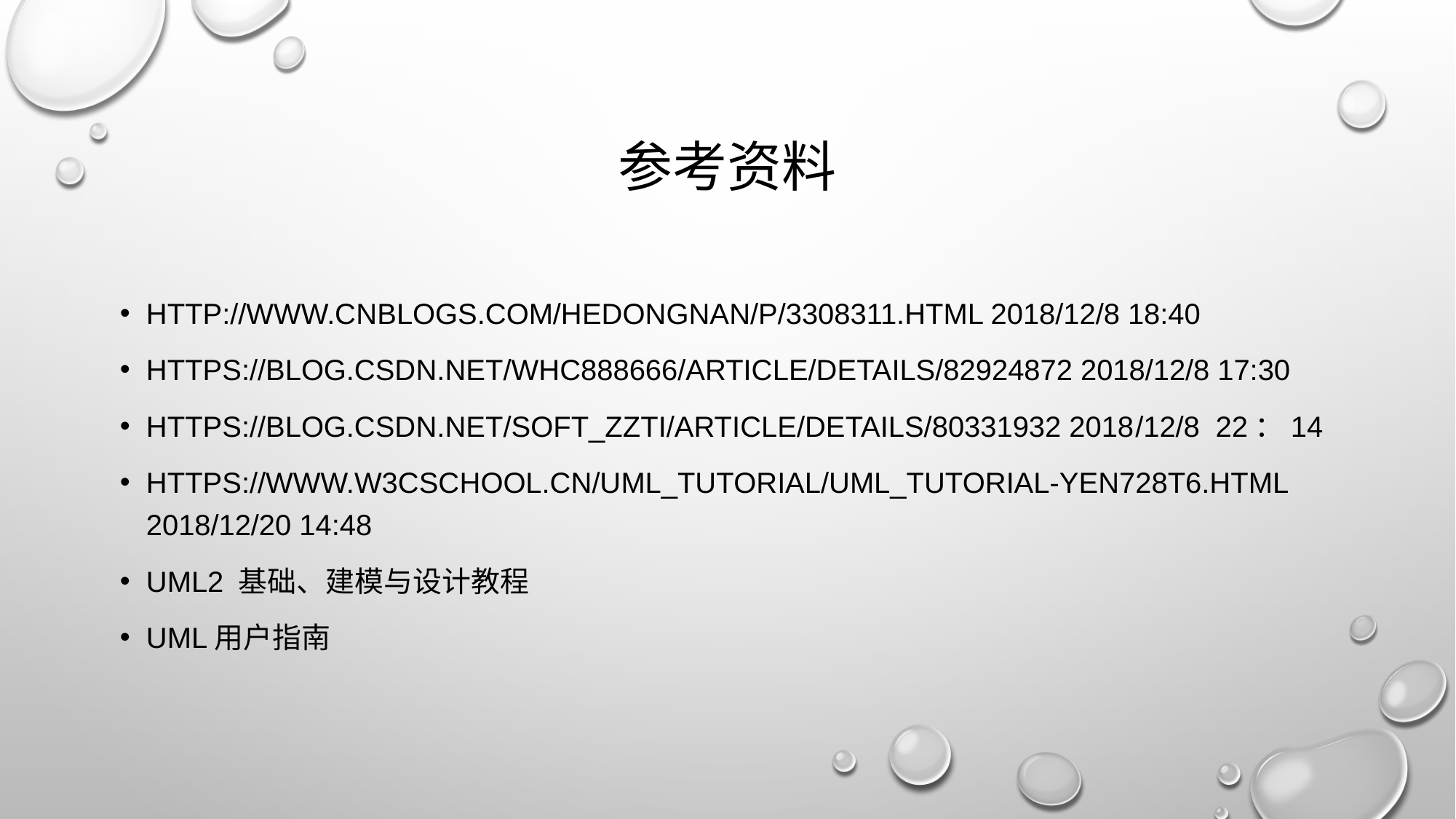

# 参考资料
http://www.cnblogs.com/hedongnan/p/3308311.html 2018/12/8 18:40
https://blog.csdn.net/whc888666/article/details/82924872 2018/12/8 17:30
https://blog.csdn.net/soft_zzti/article/details/80331932 2018/12/8  22：14
https://www.w3cschool.cn/uml_tutorial/uml_tutorial-yen728t6.html 2018/12/20 14:48
UML2 基础、建模与设计教程
UML用户指南